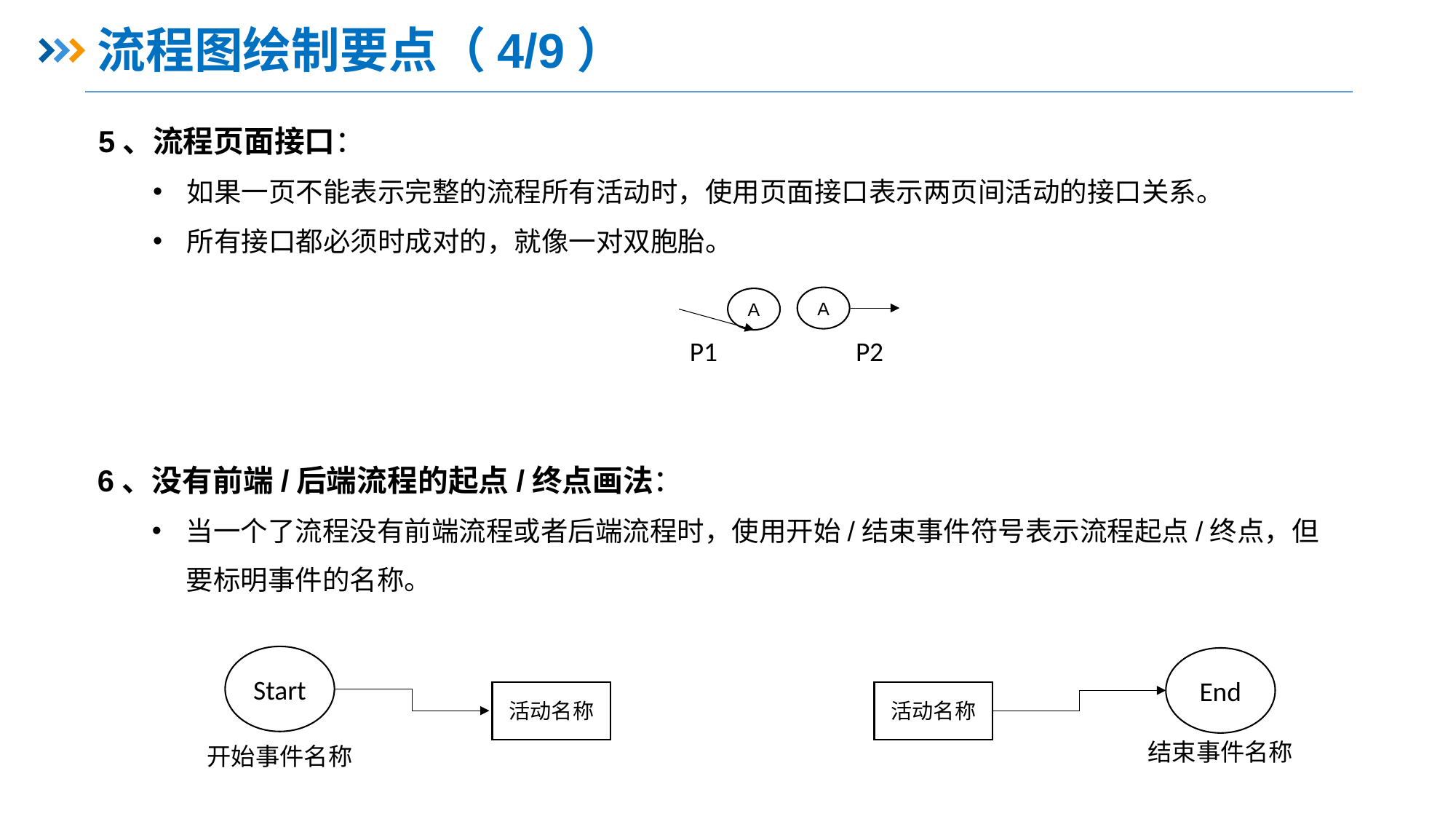

# 流程图绘制要点（4/9）
5、流程页面接口：
如果一页不能表示完整的流程所有活动时，使用页面接口表示两页间活动的接口关系。
所有接口都必须时成对的，就像一对双胞胎。
A
A
P1
P2
6、没有前端/后端流程的起点/终点画法：
当一个了流程没有前端流程或者后端流程时，使用开始/结束事件符号表示流程起点/终点，但要标明事件的名称。
Start
End
活动名称
活动名称
结束事件名称
开始事件名称